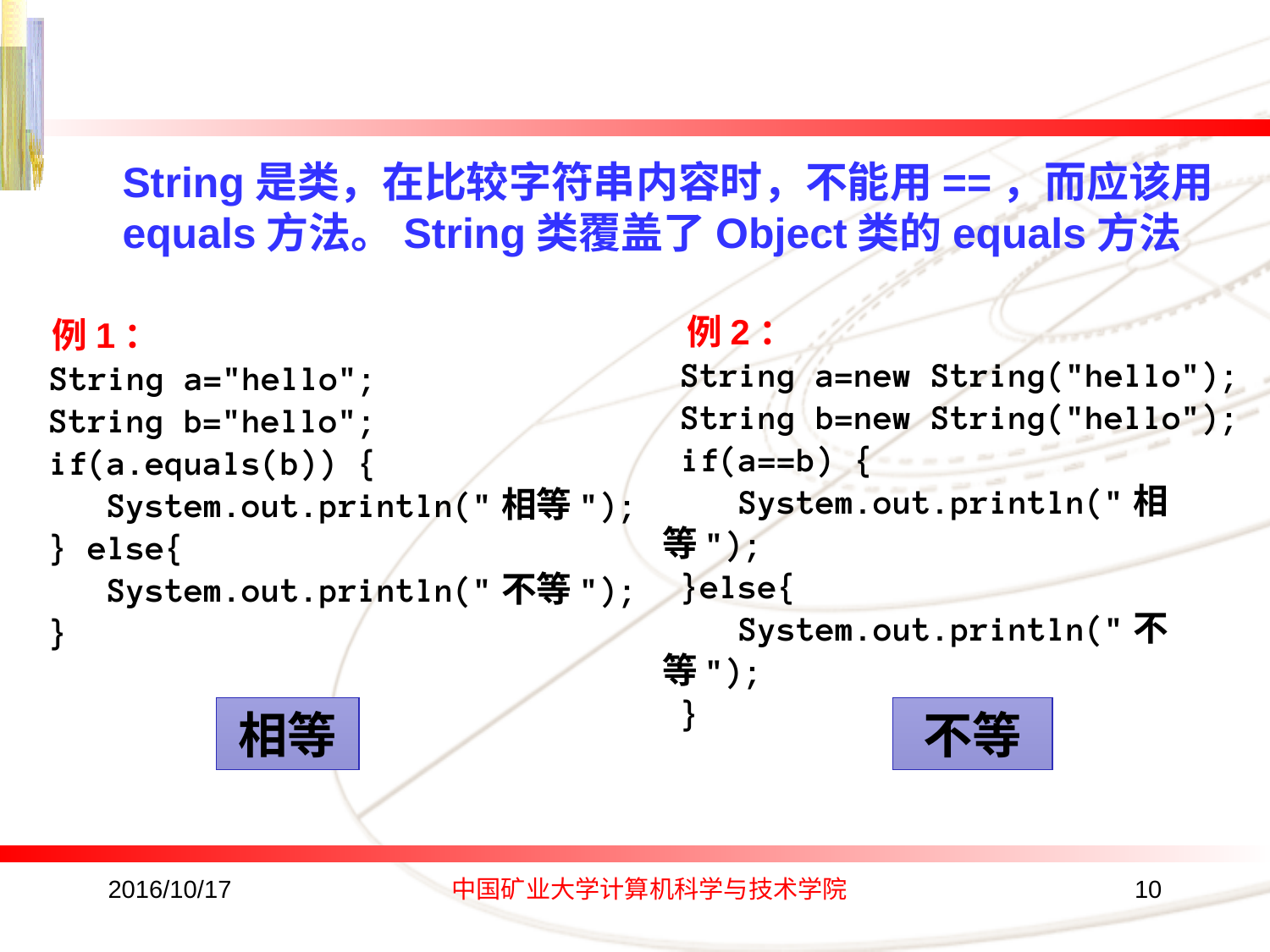

String是类，在比较字符串内容时，不能用==，而应该用equals方法。String类覆盖了Object类的equals方法
  例2：
 String a=new String("hello");
 String b=new String("hello");
 if(a==b) {
    System.out.println("相等");
 }else{
    System.out.println("不等");
 }
    例1：
    String a="hello";
  String b="hello";
  if(a.equals(b)) {
     System.out.println("相等");
  } else{
     System.out.println("不等");
  }
相等
不等
2016/10/17
中国矿业大学计算机科学与技术学院
10